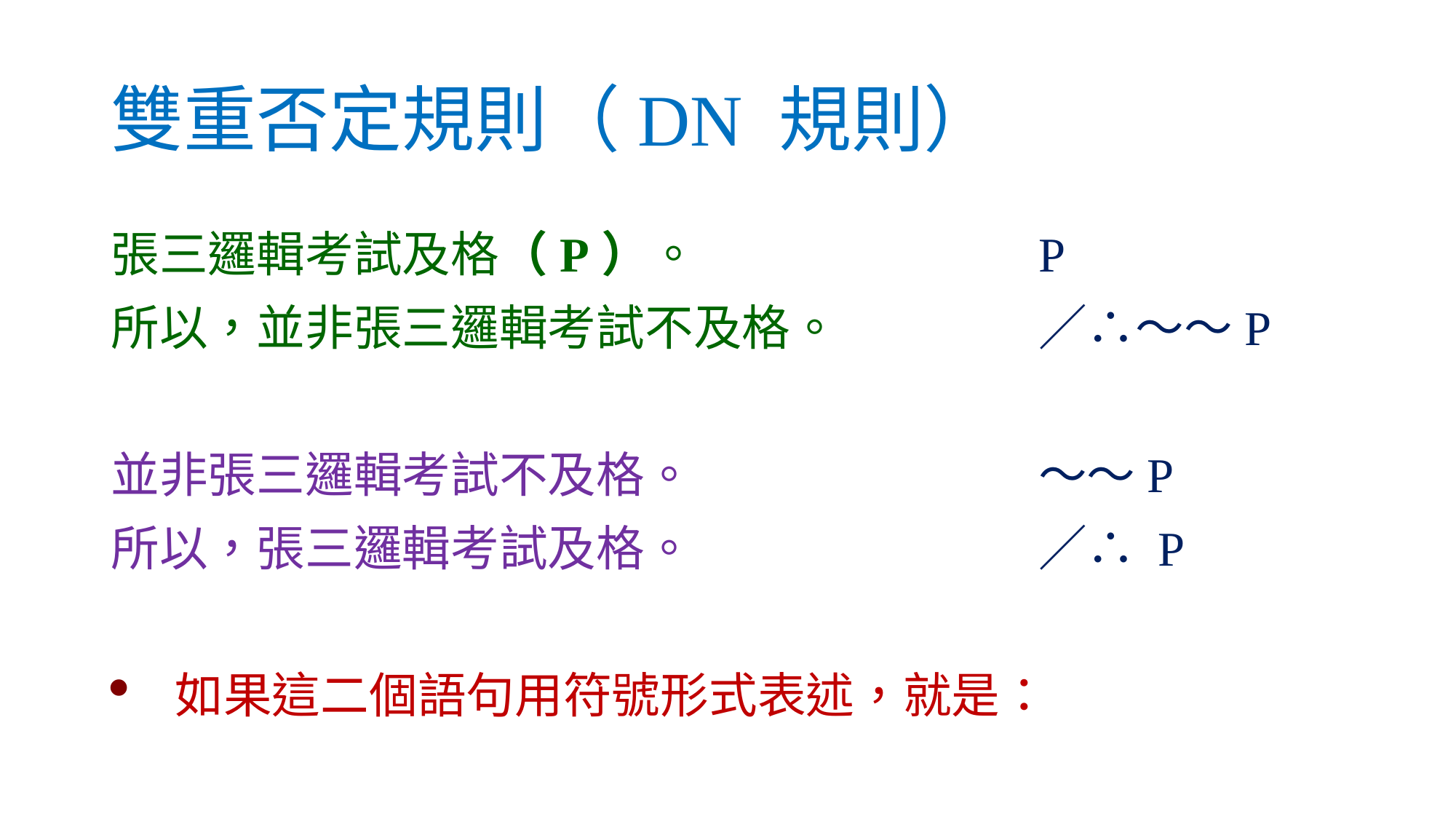

# 雙重否定規則（DN 規則）
張三邏輯考試及格（P）。
所以，並非張三邏輯考試不及格。

並非張三邏輯考試不及格。
所以，張三邏輯考試及格。

如果這二個語句用符號形式表述，就是：
P
／∴～～P

～～P
／∴ P